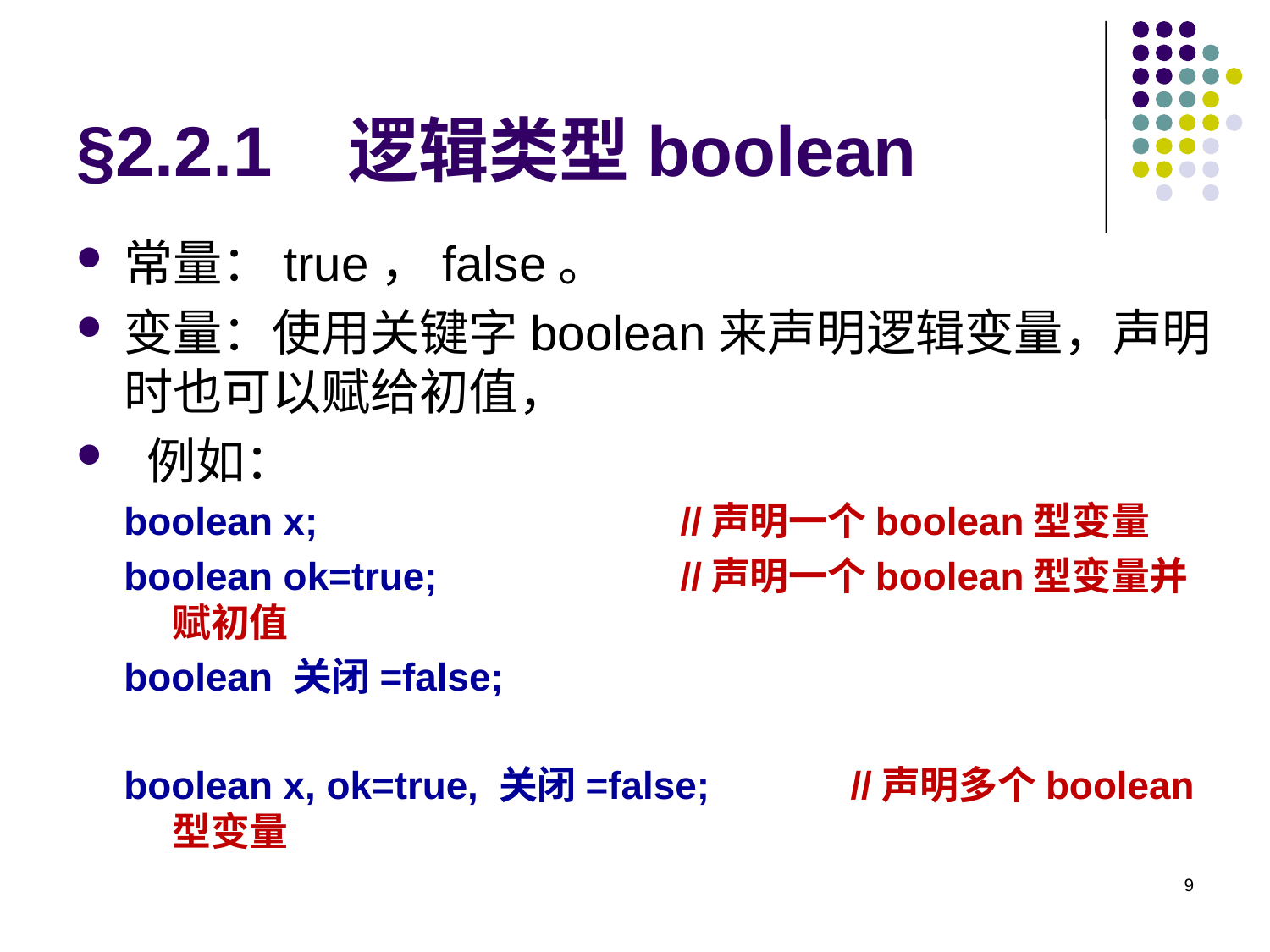

# §2.2.1   逻辑类型boolean
常量：true，false。
变量：使用关键字boolean来声明逻辑变量，声明时也可以赋给初值，
 例如：
boolean x; 			//声明一个boolean型变量
boolean ok=true; 		//声明一个boolean型变量并赋初值
boolean 关闭=false;

boolean x, ok=true, 关闭=false; 	    //声明多个boolean型变量

9